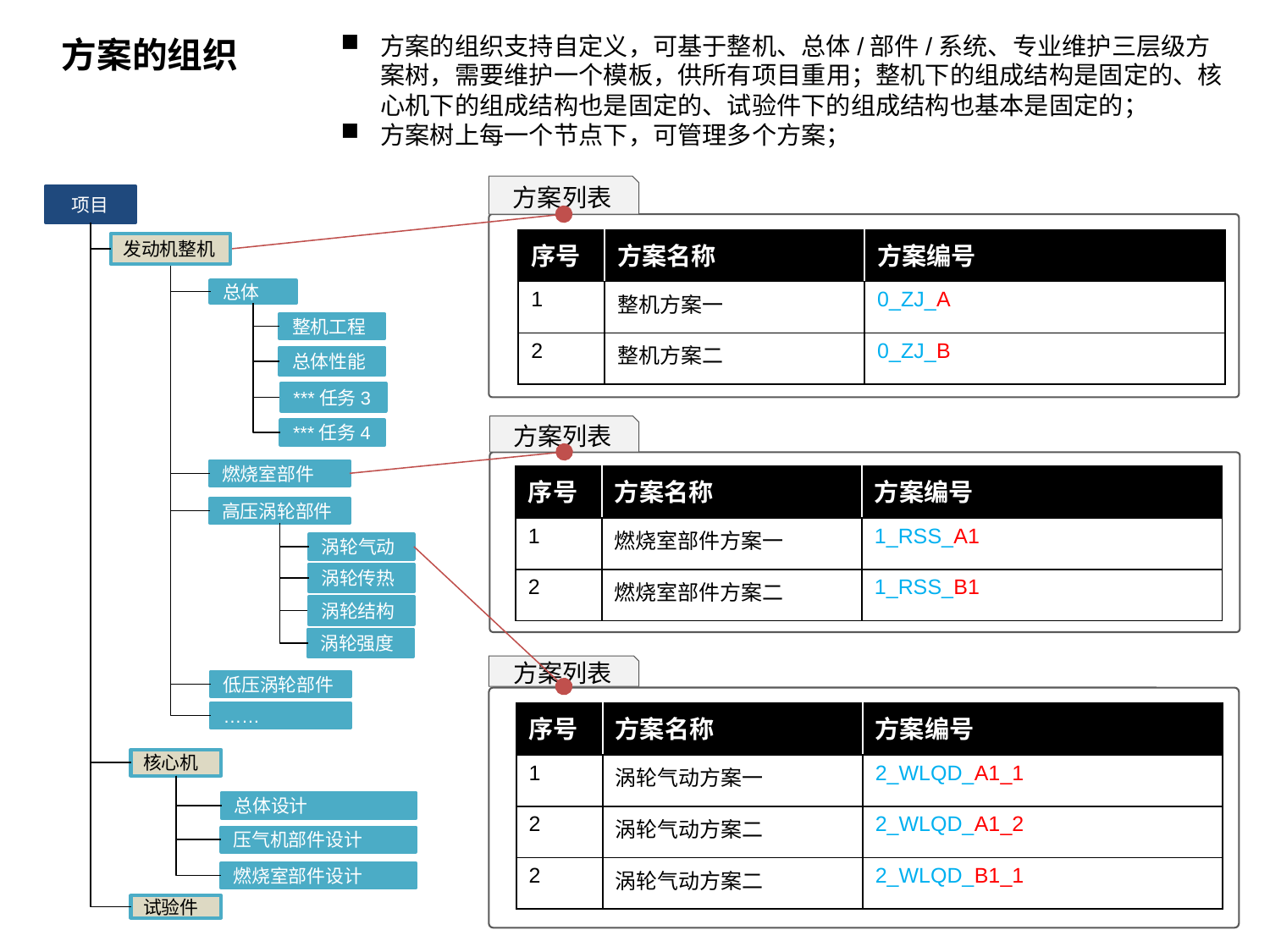

方案的组织支持自定义，可基于整机、总体/部件/系统、专业维护三层级方案树，需要维护一个模板，供所有项目重用；整机下的组成结构是固定的、核心机下的组成结构也是固定的、试验件下的组成结构也基本是固定的；
方案树上每一个节点下，可管理多个方案；
方案的组织
方案列表

项目
| 序号 | 方案名称 | 方案编号 |
| --- | --- | --- |
| 1 | 整机方案一 | 0\_ZJ\_A |
| 2 | 整机方案二 | 0\_ZJ\_B |
发动机整机
总体
整机工程
总体性能
***任务3
方案列表

***任务4
燃烧室部件
| 序号 | 方案名称 | 方案编号 |
| --- | --- | --- |
| 1 | 燃烧室部件方案一 | 1\_RSS\_A1 |
| 2 | 燃烧室部件方案二 | 1\_RSS\_B1 |
高压涡轮部件
涡轮气动
涡轮传热
涡轮结构
涡轮强度
方案列表

低压涡轮部件
……
| 序号 | 方案名称 | 方案编号 |
| --- | --- | --- |
| 1 | 涡轮气动方案一 | 2\_WLQD\_A1\_1 |
| 2 | 涡轮气动方案二 | 2\_WLQD\_A1\_2 |
| 2 | 涡轮气动方案二 | 2\_WLQD\_B1\_1 |
核心机
总体设计
压气机部件设计
燃烧室部件设计
试验件